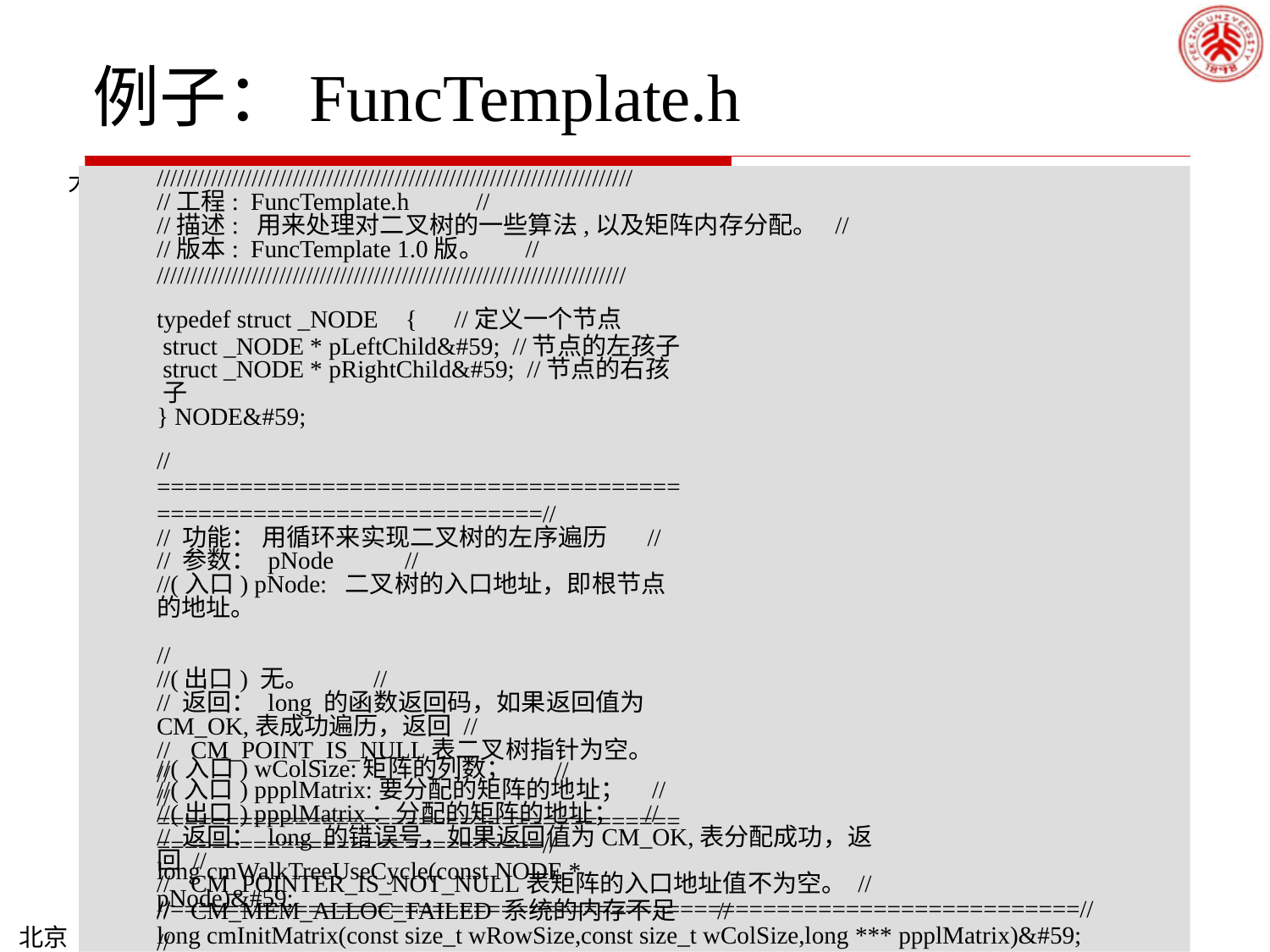

# 例子：FuncTemplate.h

//////////////////////////////////////////////////////////////////////
//工程:  FuncTemplate.h	//
//描述:  用来处理对二叉树的一些算法,以及矩阵内存分配。 //
//版本:  FuncTemplate 1.0版。	//
/////////////////////////////////////////////////////////////////////
typedef struct _NODE	{	//定义一个节点
struct _NODE * pLeftChild&#59;  //节点的左孩子 struct _NODE * pRightChild&#59;  //节点的右孩子
} NODE&#59;
//==================================================================//
// 功能： 用循环来实现二叉树的左序遍历	//
// 参数： pNode	//
//(入口) pNode:  二叉树的入口地址，即根节点的地址。	//
//(出口) 无。	//
// 返回： long 的函数返回码，如果返回值为CM_OK,表成功遍历，返回 //
//	CM_POINT_IS_NULL表二叉树指针为空。	//
//==================================================================//
long cmWalkTreeUseCycle(const NODE * pNode)&#59;
//==================================================================//
// 功能： 对矩阵进行分配内存	//
// 参数： wRowSize,wColSize,ppplMatrix	//
//(入口) wRowSize:矩阵的行数；	//
大学《程序设计实习》课程

//(入口) wColSize:矩阵的列数；
//
//(入口) ppplMatrix:要分配的矩阵的地址；	//
//(出口) ppplMatrix：分配的矩阵的地址；	//
// 返回： long 的错误号，如果返回值为CM_OK,表分配成功，返回 //
//	CM_POINTER_IS_NOT_NULL表矩阵的入口地址值不为空。 //
//	CM_MEM_ALLOC_FAILED 系统的内存不足	//
//==================================================================//
long cmInitMatrix(const size_t wRowSize,const size_t wColSize,long *** ppplMatrix)&#59;
北京